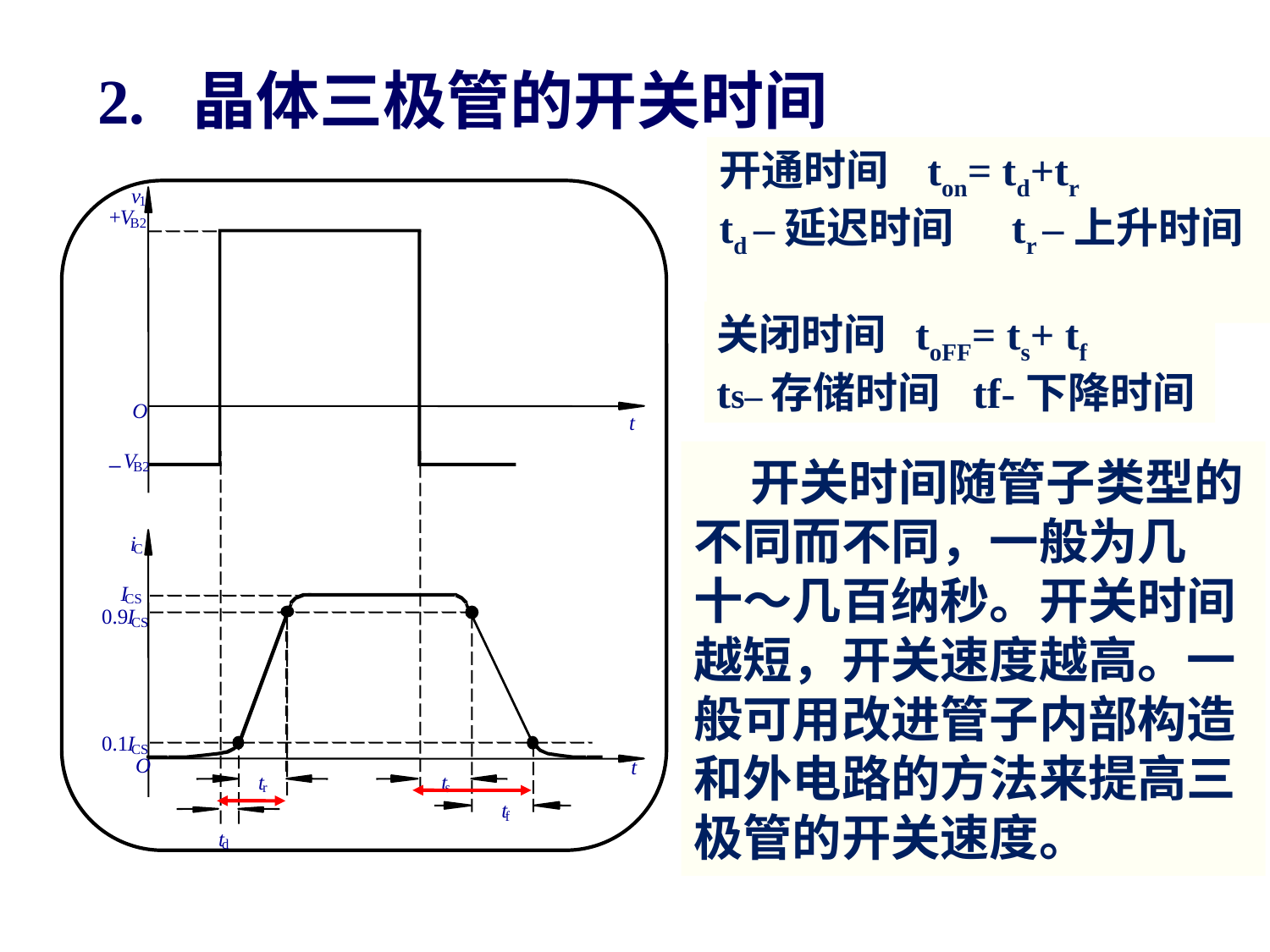

# 2.  晶体三极管的开关时间
开通时间   ton= td+tr
td –延迟时间     tr –上升时间

v

1
+
V

B2

O

t

V

–

B2

i

C

I
CS

0.9
I

CS

0.1
I

CS

O
t

t
t

r

s

t

f

t
d

关闭时间  toFF= ts+ tf
ts–存储时间   tf-下降时间

    开关时间随管子类型的不同而不同，一般为几十～几百纳秒。开关时间越短，开关速度越高。一般可用改进管子内部构造和外电路的方法来提高三极管的开关速度。